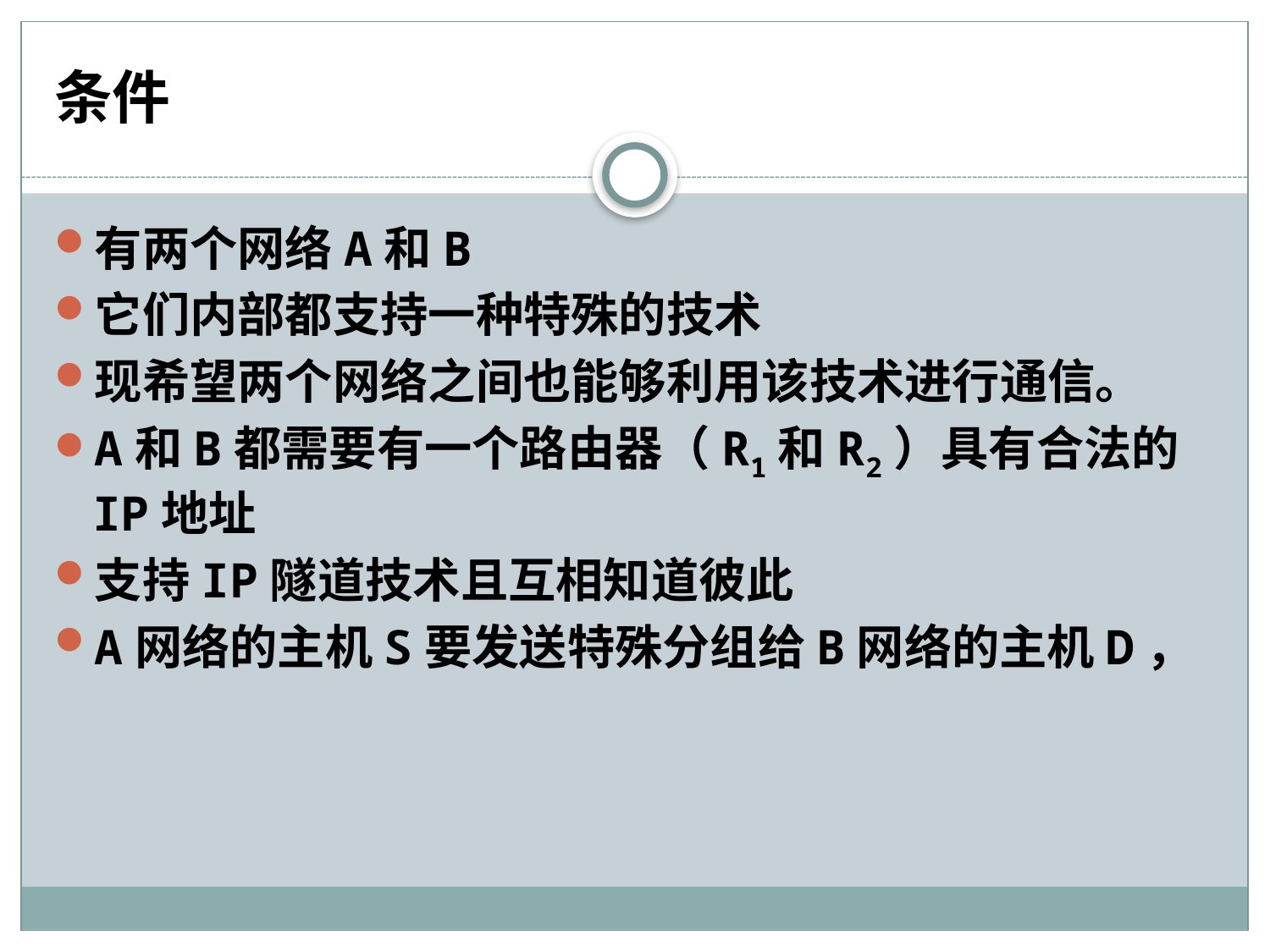

# 条件
有两个网络A和B
它们内部都支持一种特殊的技术
现希望两个网络之间也能够利用该技术进行通信。
A和B都需要有一个路由器（R1和R2）具有合法的IP地址
支持IP隧道技术且互相知道彼此
A网络的主机S要发送特殊分组给B网络的主机D，